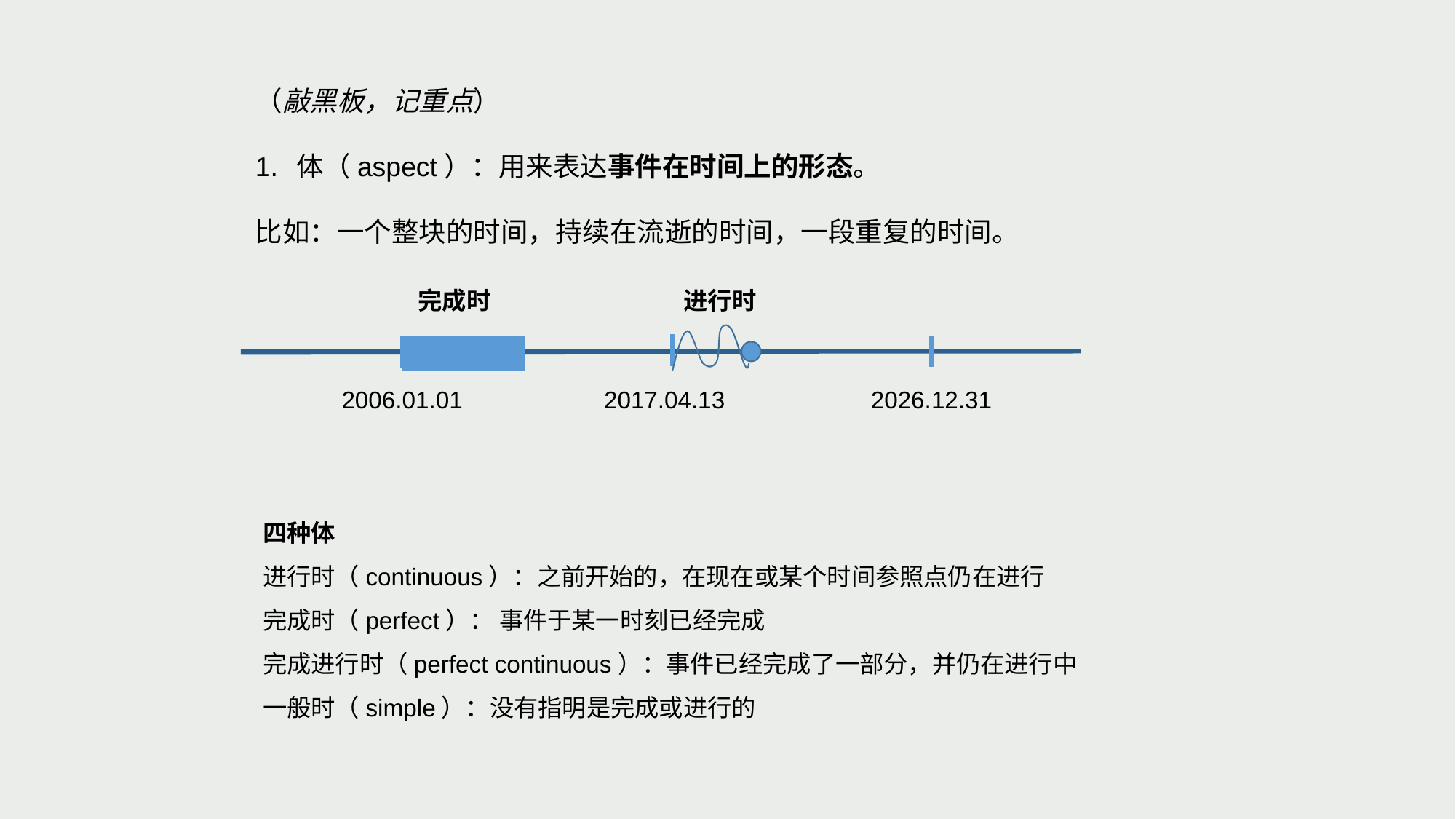

（敲黑板，记重点）
体（aspect）：用来表达事件在时间上的形态。
比如：一个整块的时间，持续在流逝的时间，一段重复的时间。
完成时
进行时

2006.01.01
2017.04.13
2026.12.31
四种体
进行时（continuous）：之前开始的，在现在或某个时间参照点仍在进行
完成时（perfect）： 事件于某一时刻已经完成
完成进行时（perfect continuous）：事件已经完成了一部分，并仍在进行中
一般时（simple）：没有指明是完成或进行的